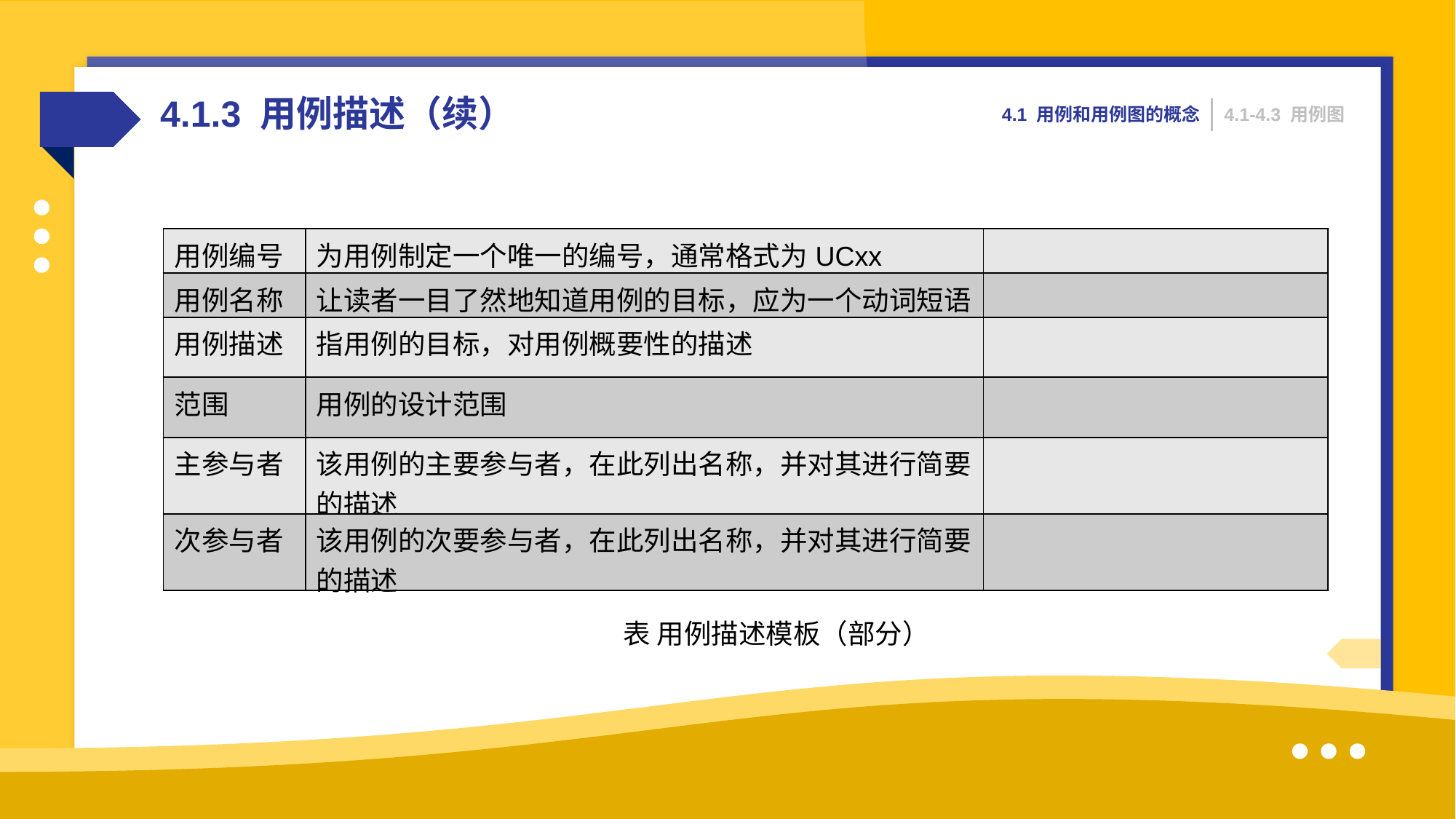

4.1.3 用例描述（续）
4.1 用例和用例图的概念
4.1-4.3 用例图
| 用例编号 | 为用例制定一个唯一的编号，通常格式为UCxx |  |
| --- | --- | --- |
| 用例名称 | 让读者一目了然地知道用例的目标，应为一个动词短语 |  |
| 用例描述 | 指用例的目标，对用例概要性的描述 |  |
| 范围 | 用例的设计范围 |  |
| 主参与者 | 该用例的主要参与者，在此列出名称，并对其进行简要的描述 |  |
| 次参与者 | 该用例的次要参与者，在此列出名称，并对其进行简要的描述 |  |
表 用例描述模板（部分）